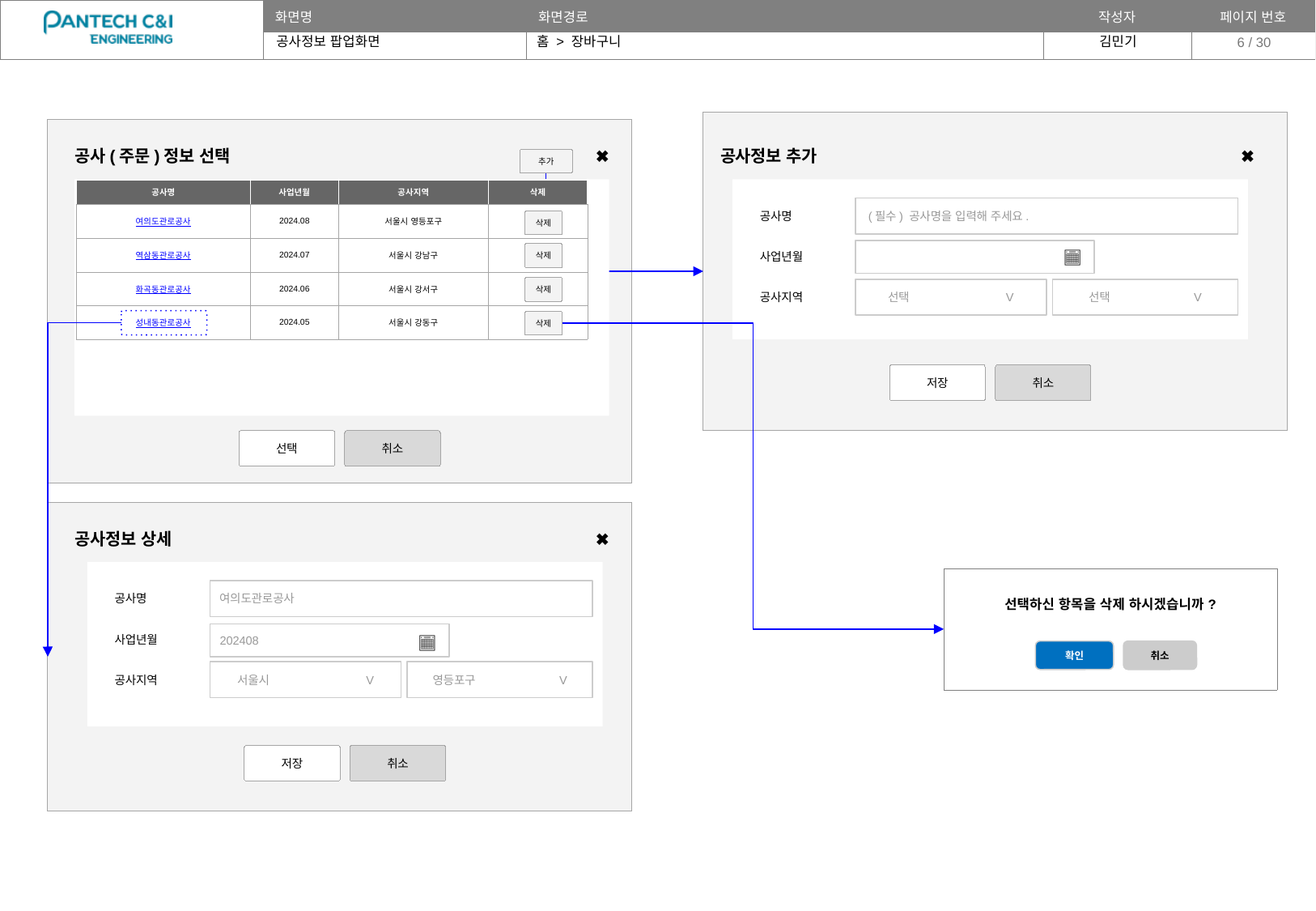

공사정보 팝업화면
홈 > 장바구니
6 / 30

공사(주문)정보 선택
✖
공사정보 추가
✖
추가

| 공사명 | 사업년월 | 공사지역 | 삭제 |
| --- | --- | --- | --- |
| 여의도관로공사 | 2024.08 | 서울시 영등포구 | ✖ |
| 역삼동관로공사 | 2024.07 | 서울시 강남구 | ✖ |
| 화곡동관로공사 | 2024.06 | 서울시 강서구 | ✖ |
| 성내동관로공사 | 2024.05 | 서울시 강동구 | ✖ |
삭제
삭제
삭제
삭제
공사명
    (필수) 공사명을 입력해 주세요.
사업년월

📅
공사지역
선택                             V
선택                         V

저장
취소
선택
취소

공사정보 상세
✖

| 선택하신 항목을 삭제 하시겠습니까? |
| --- |
공사명
  여의도관로공사
사업년월
   202408
📅
확인
취소
공사지역
서울시                             V
영등포구                         V
저장
취소